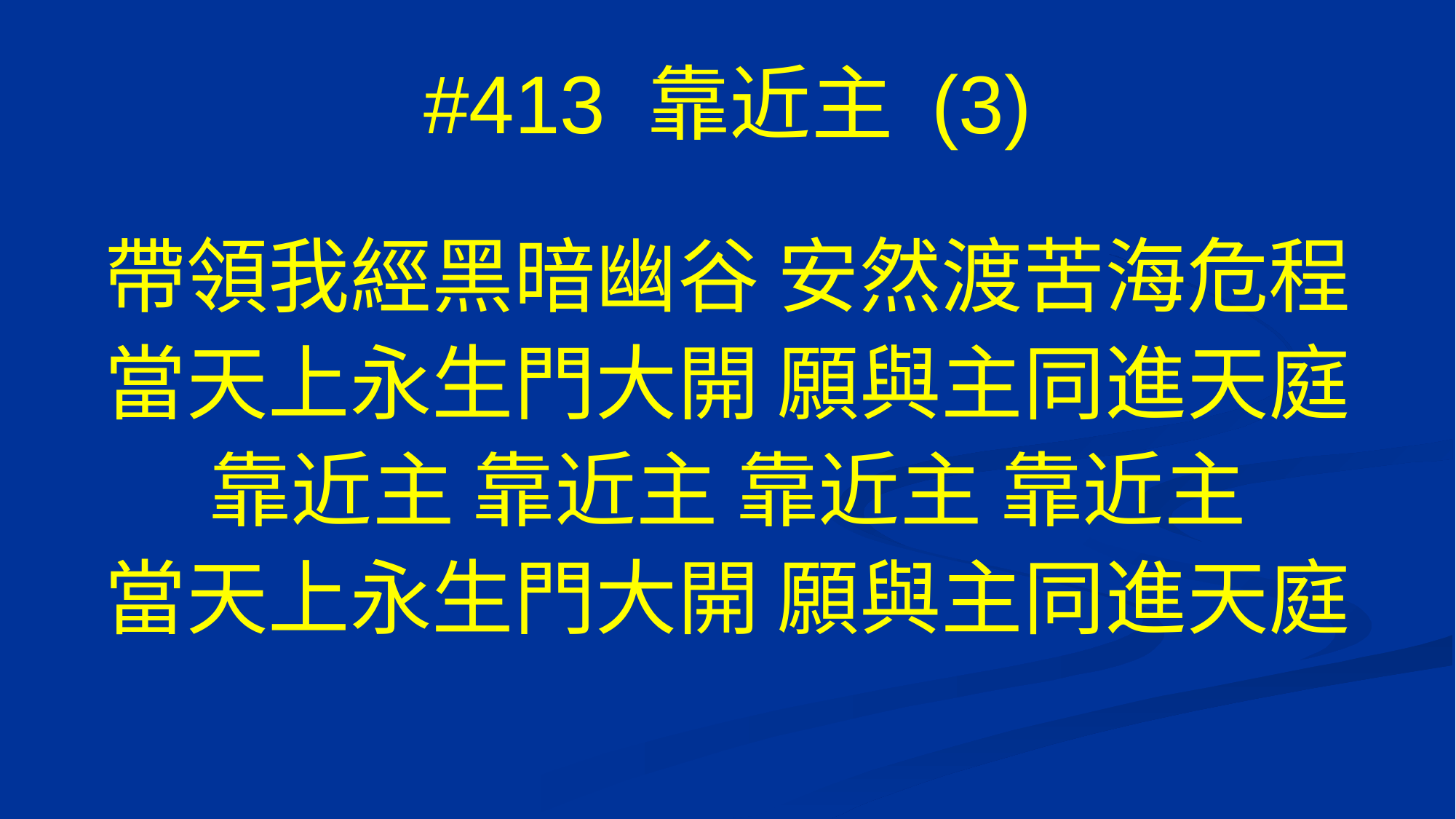

# #413 靠近主 (3)
帶領我經黑暗幽谷 安然渡苦海危程
當天上永生門大開 願與主同進天庭
靠近主 靠近主 靠近主 靠近主
當天上永生門大開 願與主同進天庭